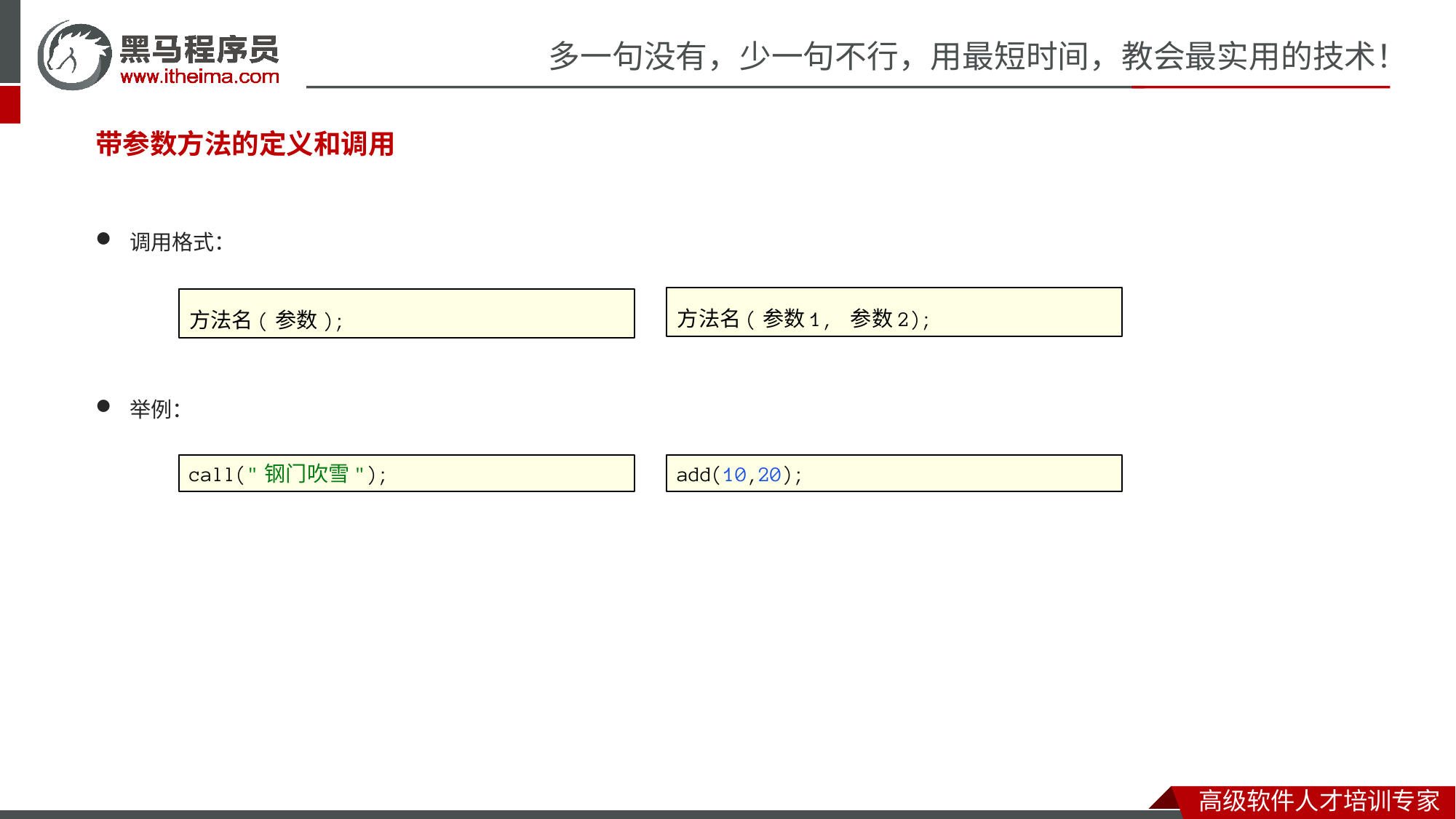

#
带参数方法的定义和调用
调用格式：
方法名(参数1, 参数2);
方法名(参数);
举例：
add(10,20);
call("钢门吹雪");